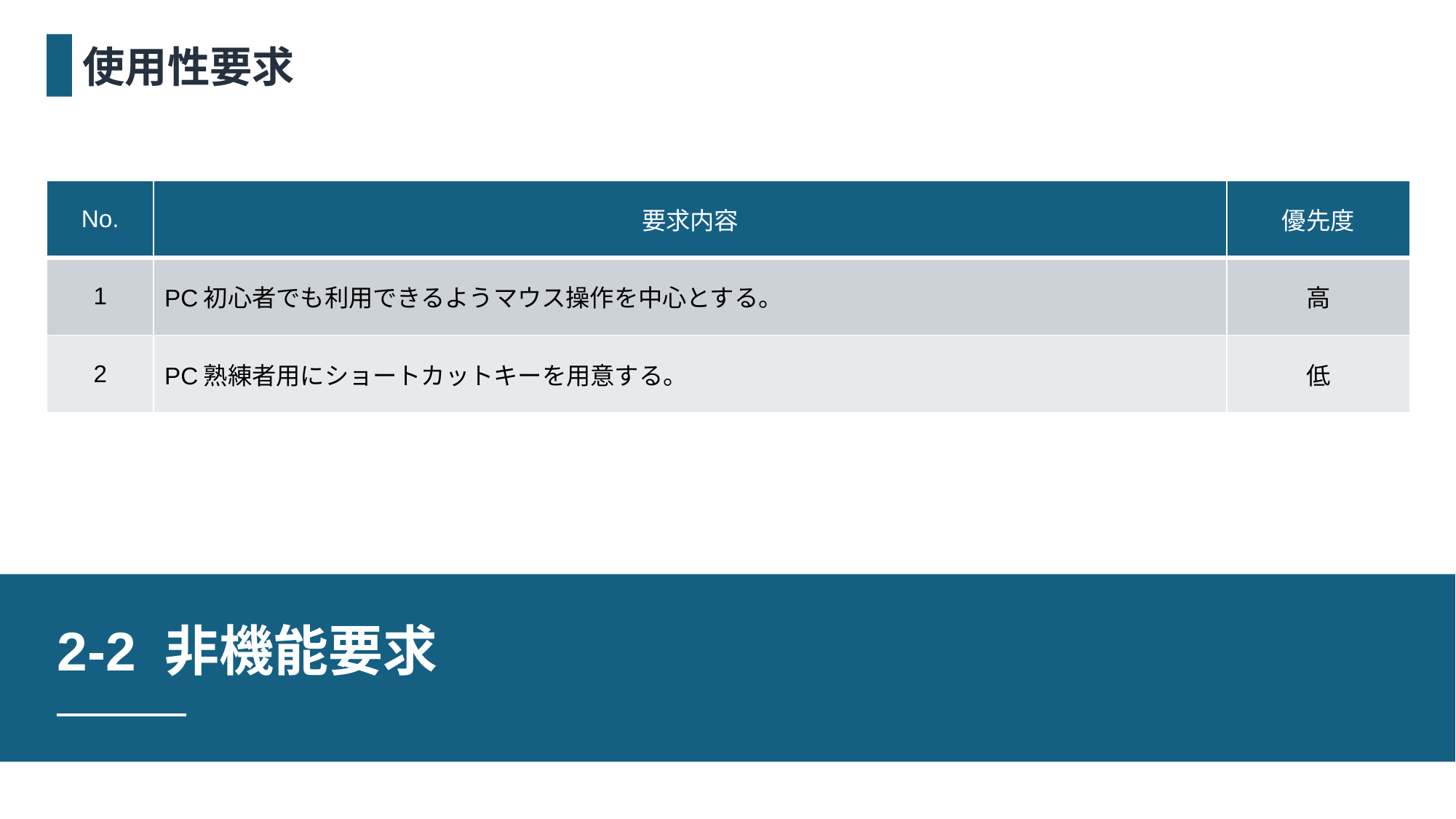

使用性要求
| No. | 要求内容 | 優先度 |
| --- | --- | --- |
| 1 | PC初心者でも利用できるようマウス操作を中心とする。 | 高 |
| 2 | PC熟練者用にショートカットキーを用意する。 | 低 |

2-2 非機能要求